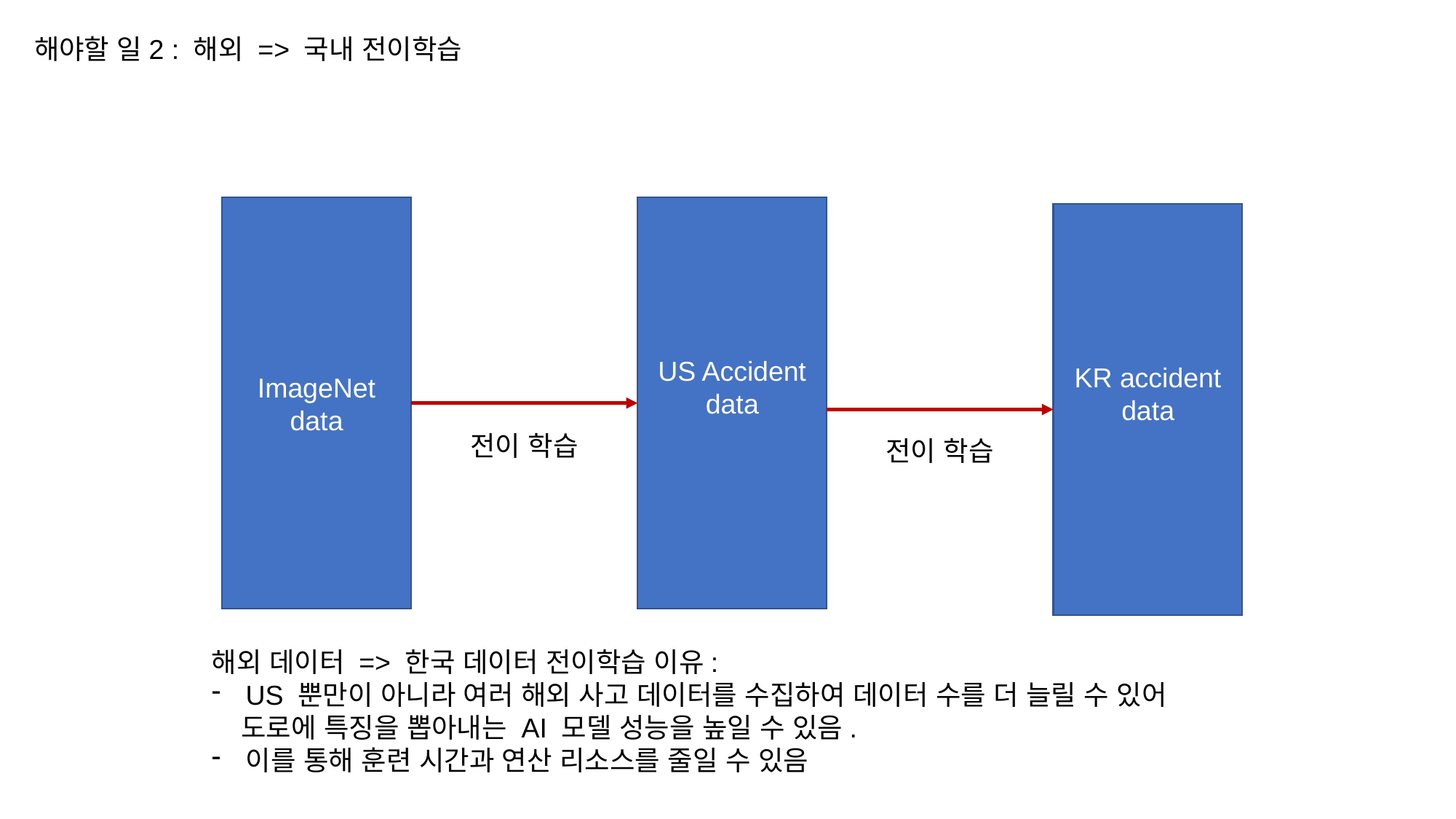

해야할 일2 : 해외 => 국내 전이학습
ImageNet
data
US Accident
data

KR accident
data

전이 학습
전이 학습
해외 데이터 => 한국 데이터 전이학습 이유:
US 뿐만이 아니라 여러 해외 사고 데이터를 수집하여 데이터 수를 더 늘릴 수 있어
   도로에 특징을 뽑아내는 AI 모델 성능을 높일 수 있음.
이를 통해 훈련 시간과 연산 리소스를 줄일 수 있음